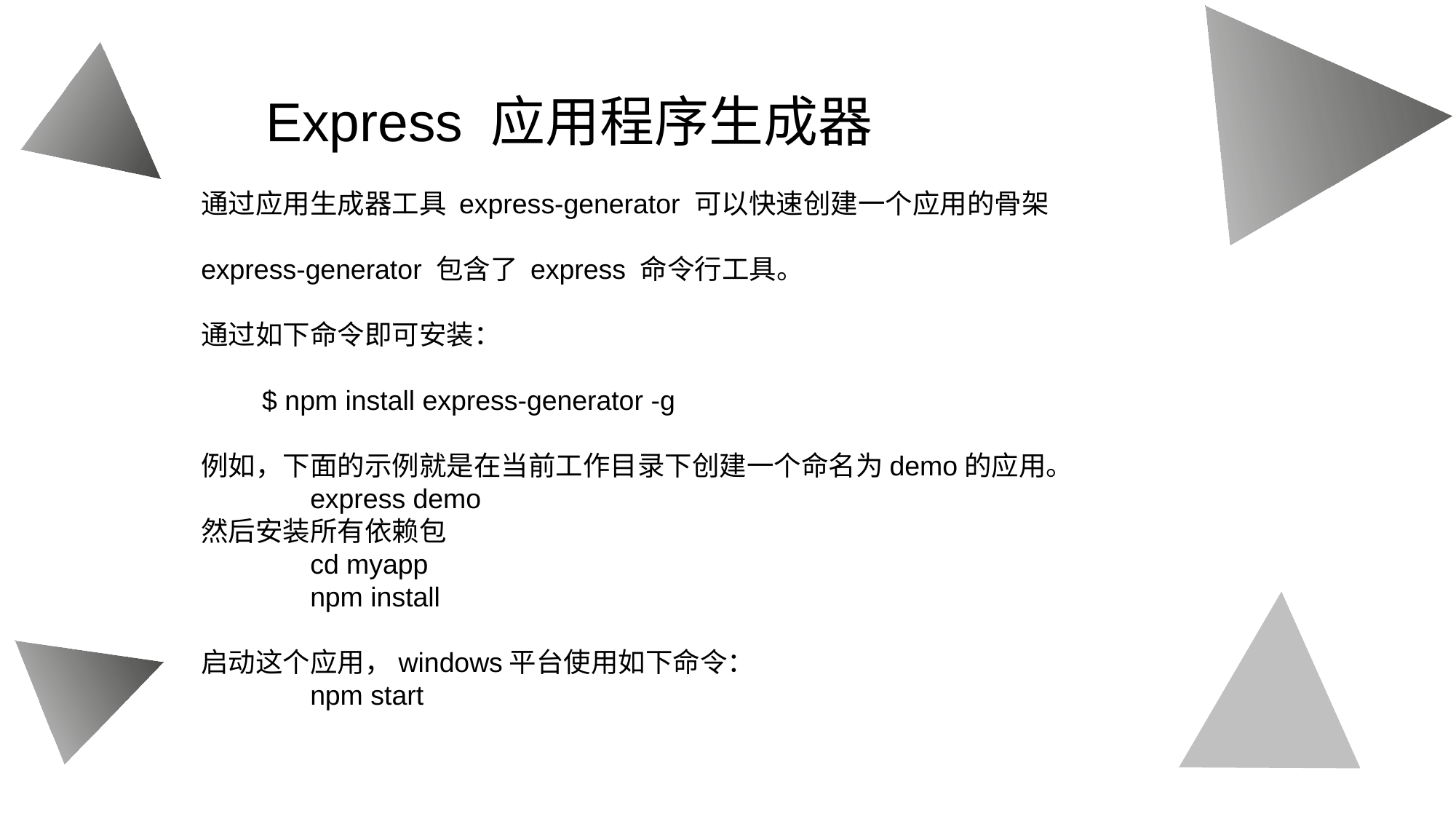

# 目录 CONTENTS

Express 应用程序生成器
通过应用生成器工具 express-generator 可以快速创建一个应用的骨架

express-generator 包含了 express 命令行工具。

通过如下命令即可安装：

　　$ npm install express-generator -g

例如，下面的示例就是在当前工作目录下创建一个命名为demo的应用。
	express demo
然后安装所有依赖包
	cd myapp
	npm install

启动这个应用，windows平台使用如下命令：
	npm start

公司介绍
COMPANY PROFILE
我们坚持以客户为中心，快速响应客户需求，持续为客户创造长期价值进而成就客户
市场分析
MARKET ANALYSIS
我们坚持以客户为中心，快速响应客户需求，持续为客户创造长期价值进而成就客户
产品服务
PRODUCT SERVICE
我们坚持以客户为中心，快速响应客户需求，持续为客户创造长期价值进而成就客户
财务分析
FINANCIAL ANALYSIS
我们坚持以客户为中心，快速响应客户需求，持续为客户创造长期价值进而成就客户

3